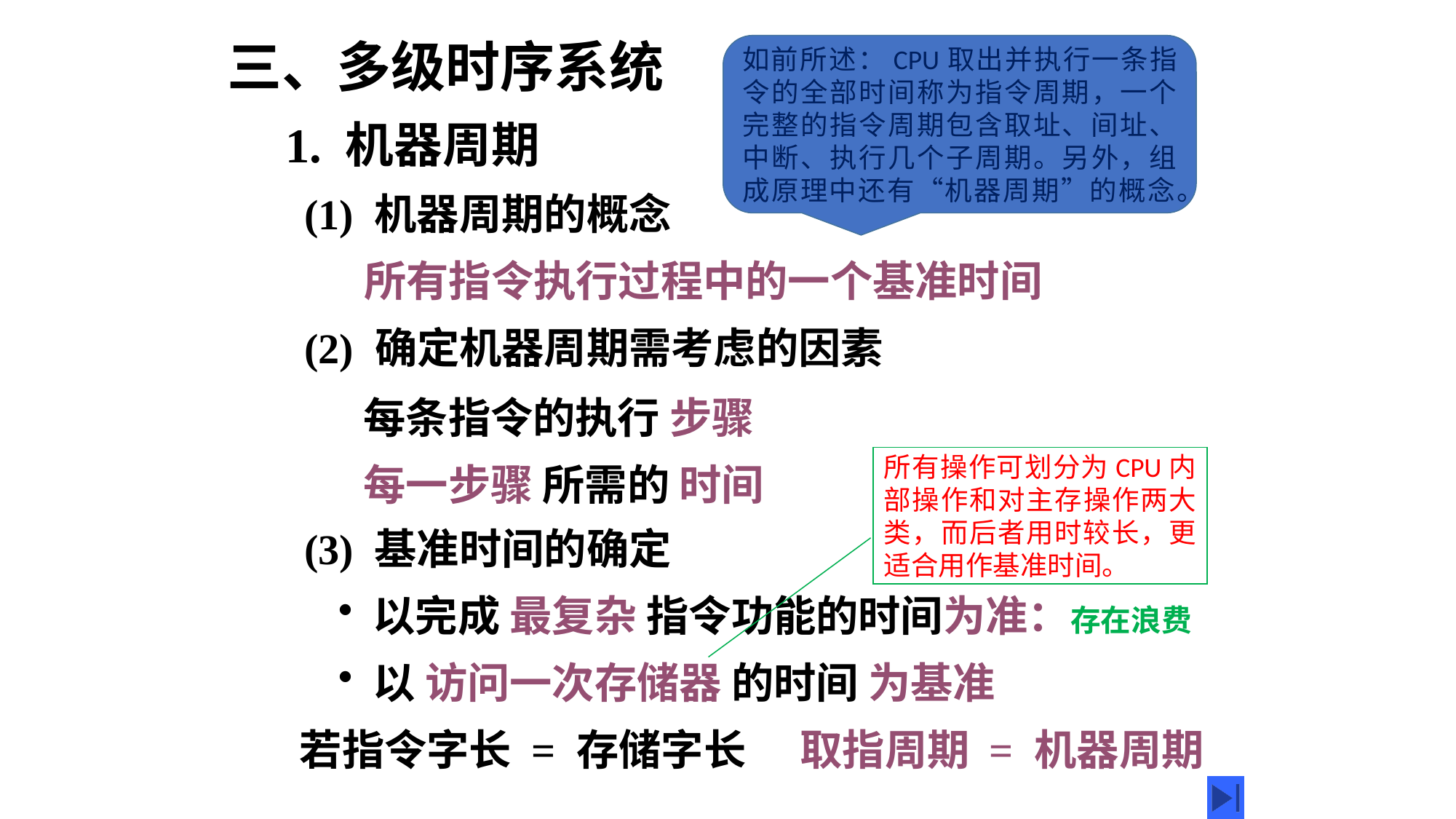

三、多级时序系统
如前所述：CPU取出并执行一条指令的全部时间称为指令周期，一个完整的指令周期包含取址、间址、中断、执行几个子周期。另外，组成原理中还有“机器周期”的概念。
1. 机器周期
(1) 机器周期的概念
所有指令执行过程中的一个基准时间
(2) 确定机器周期需考虑的因素
每条指令的执行 步骤
所有操作可划分为CPU内部操作和对主存操作两大类，而后者用时较长，更适合用作基准时间。
每一步骤 所需的 时间
(3) 基准时间的确定
 以完成 最复杂 指令功能的时间为准：存在浪费
 以 访问一次存储器 的时间 为基准
若指令字长 = 存储字长
取指周期 = 机器周期